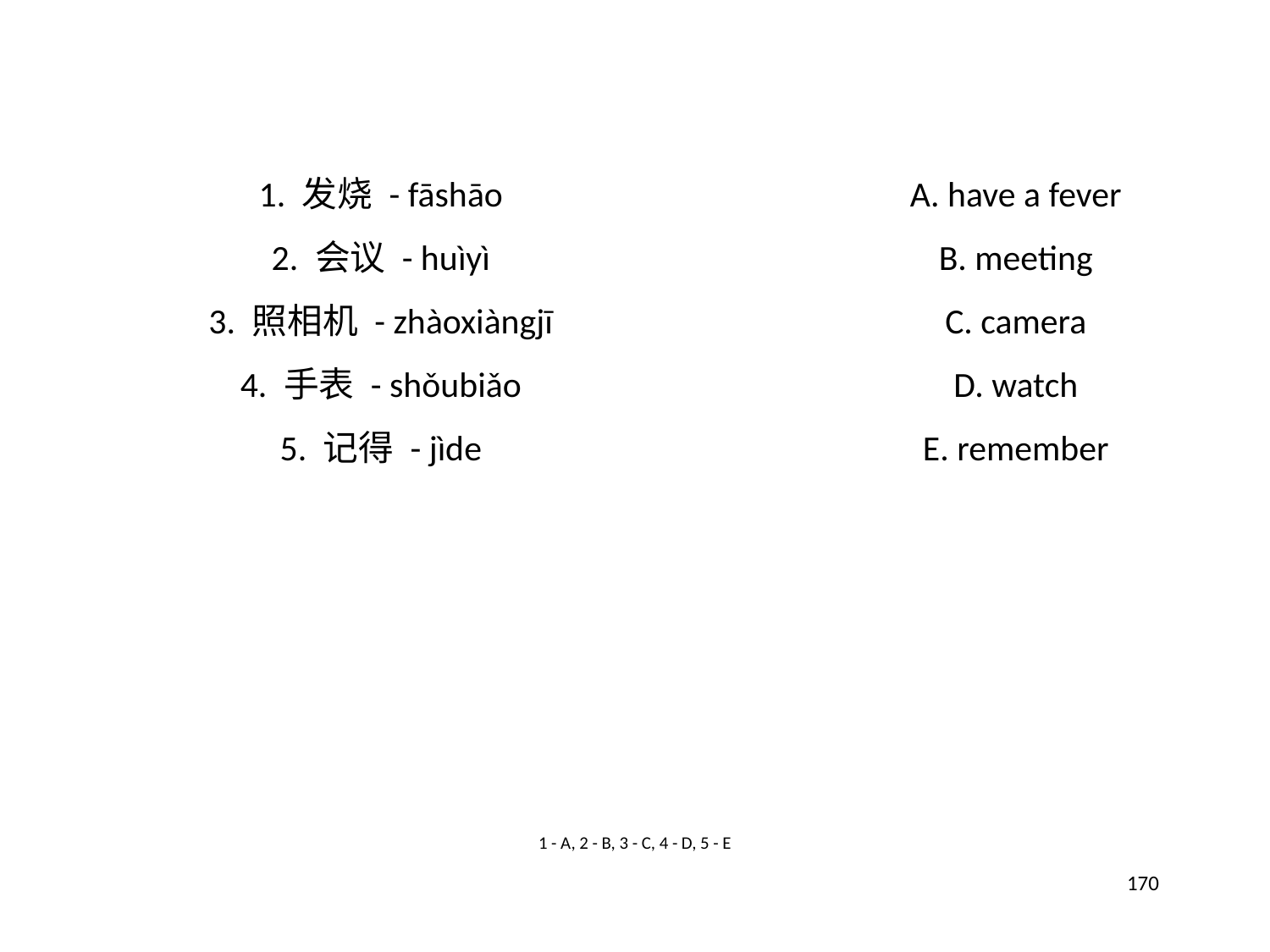

1. 发烧 - fāshāo

A. have a fever

2. 会议 - huìyì

B. meeting

3. 照相机 - zhàoxiàngjī

C. camera

4. 手表 - shǒubiǎo

D. watch

5. 记得 - jìde

E. remember
1 - A, 2 - B, 3 - C, 4 - D, 5 - E

170